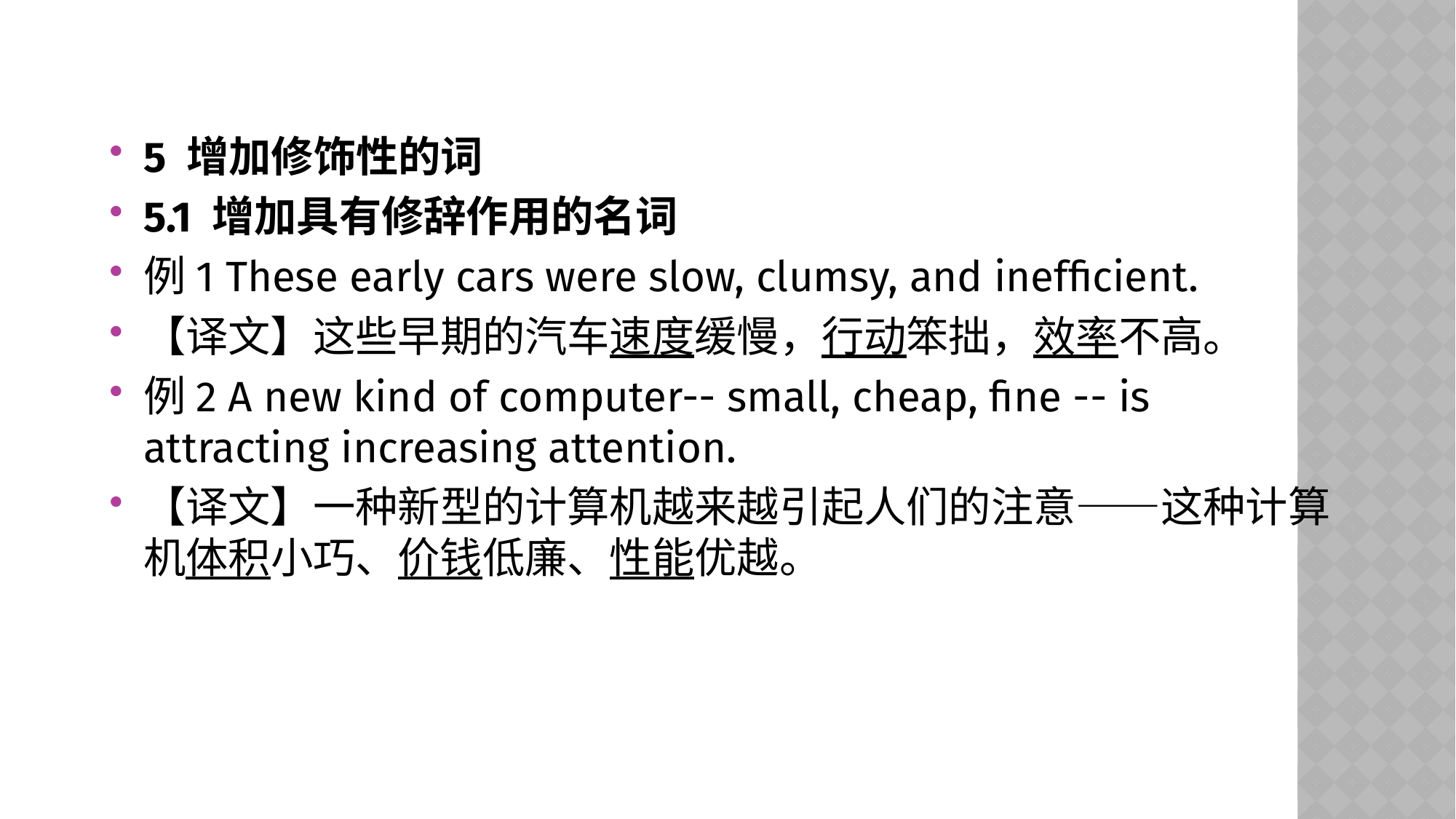

5 增加修饰性的词
5.1 增加具有修辞作用的名词
例1 These early cars were slow, clumsy, and inefficient.
【译文】这些早期的汽车速度缓慢，行动笨拙，效率不高。
例2 A new kind of computer-- small, cheap, fine -- is attracting increasing attention.
【译文】一种新型的计算机越来越引起人们的注意——这种计算机体积小巧、价钱低廉、性能优越。